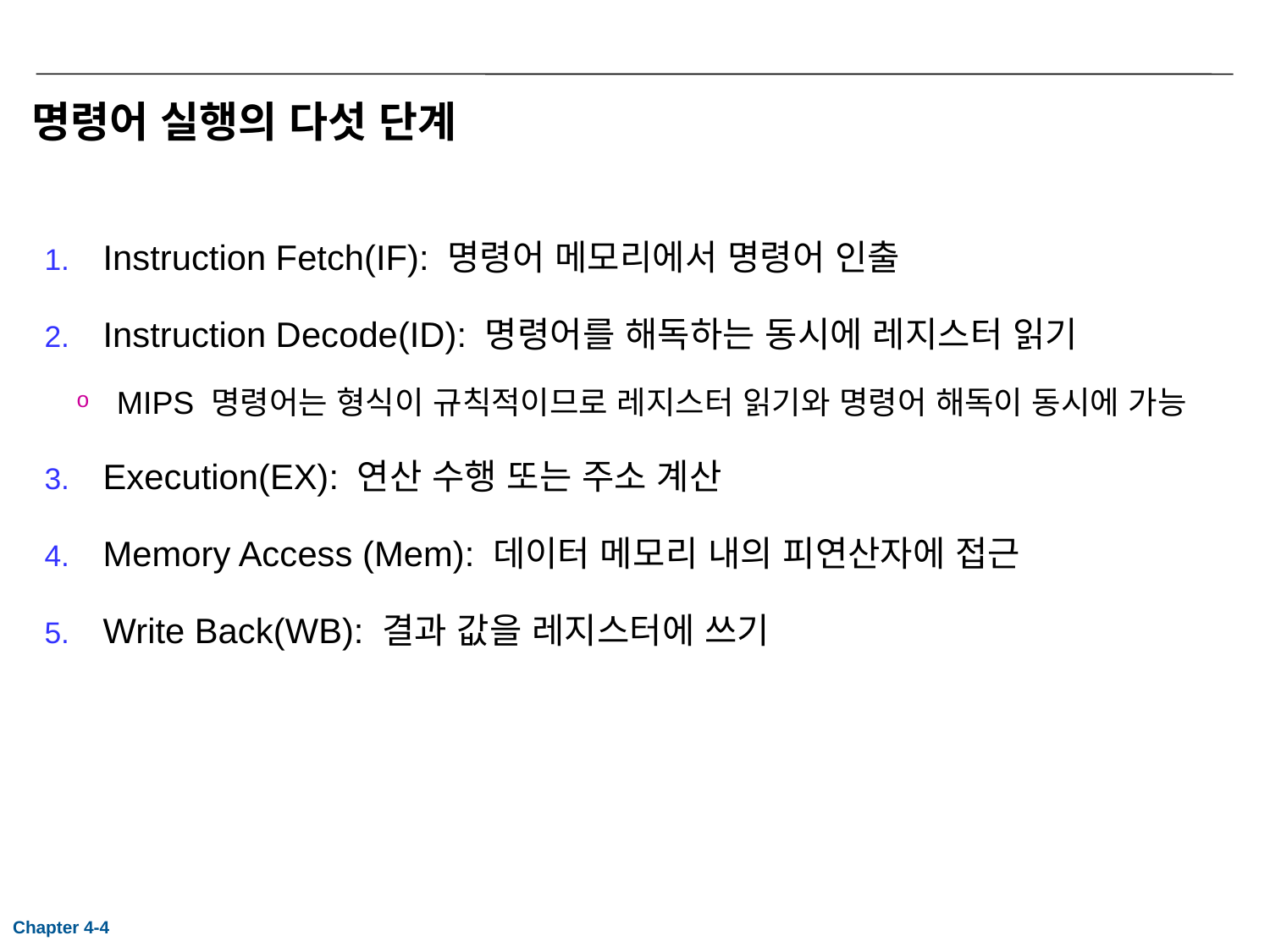

# 명령어 실행의 다섯 단계
Instruction Fetch(IF): 명령어 메모리에서 명령어 인출
Instruction Decode(ID): 명령어를 해독하는 동시에 레지스터 읽기
 MIPS 명령어는 형식이 규칙적이므로 레지스터 읽기와 명령어 해독이 동시에 가능
Execution(EX): 연산 수행 또는 주소 계산
Memory Access (Mem): 데이터 메모리 내의 피연산자에 접근
Write Back(WB): 결과 값을 레지스터에 쓰기
Chapter 4-4